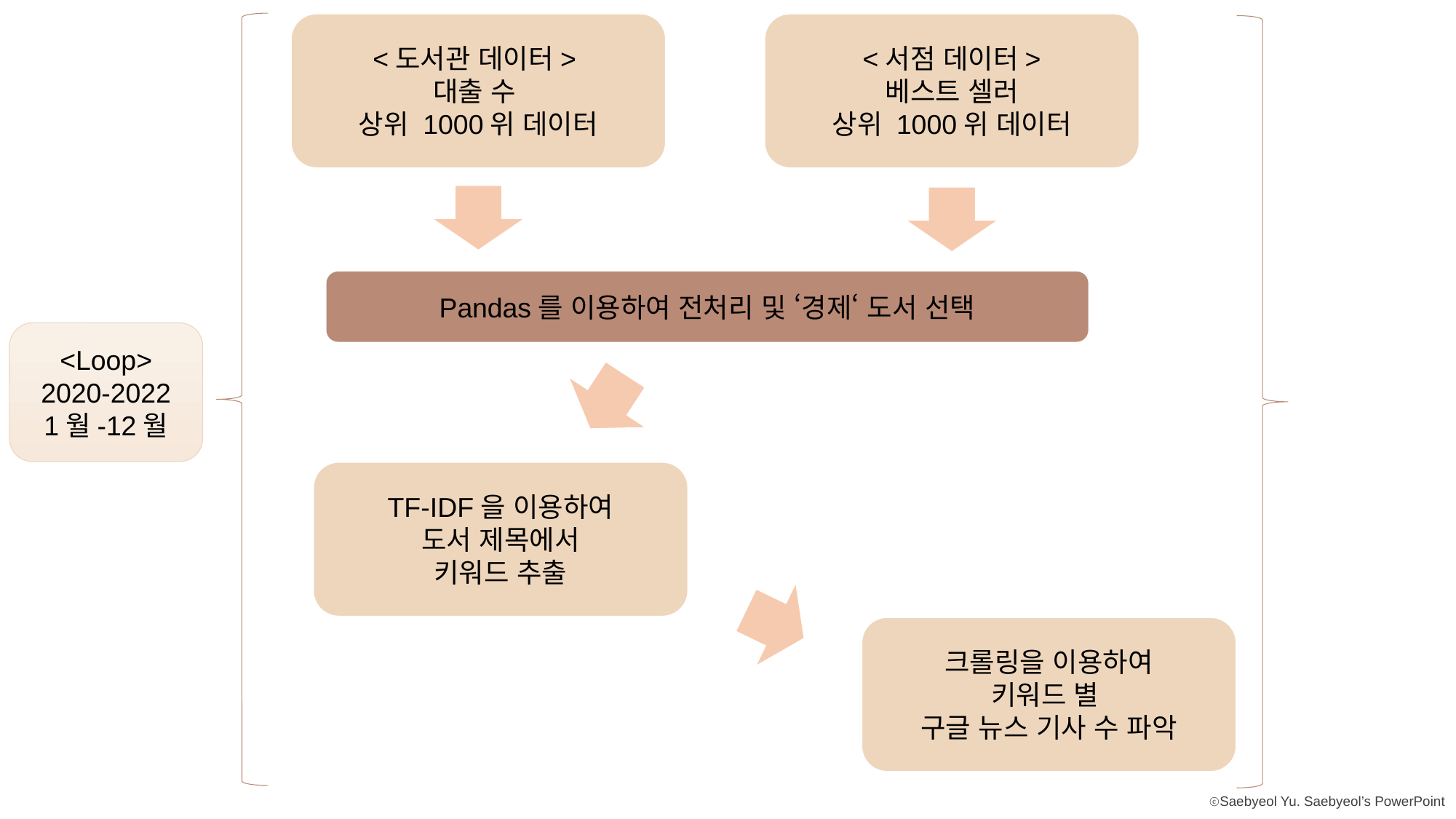

<도서관 데이터>
대출 수
상위 1000위 데이터
<서점 데이터>
베스트 셀러
상위 1000위 데이터

Pandas를 이용하여 전처리 및 ‘경제‘ 도서 선택
<Loop>
2020-2022
1월-12월

TF-IDF을 이용하여
도서 제목에서
키워드 추출

크롤링을 이용하여
키워드 별
구글 뉴스 기사 수 파악